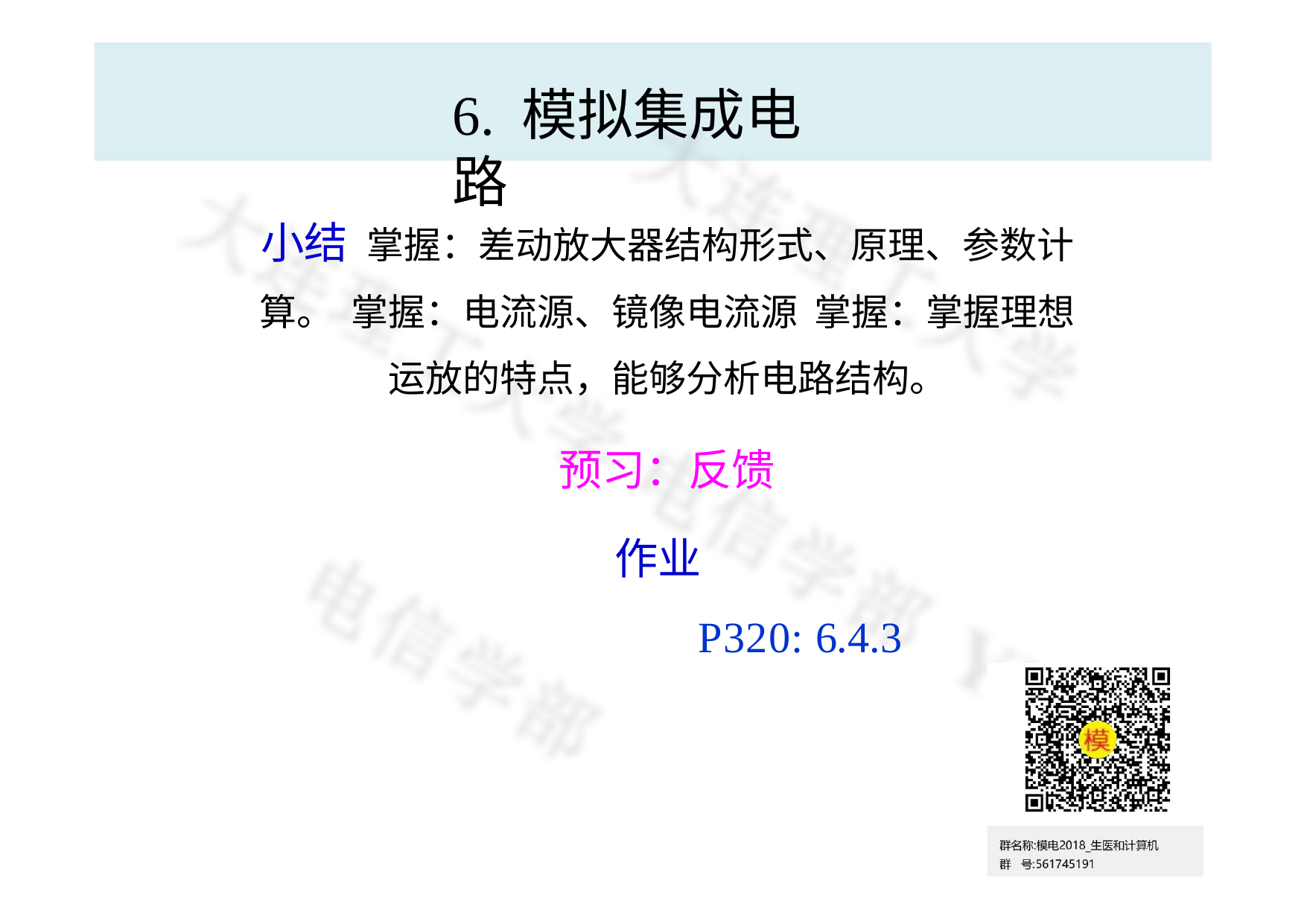

# 6. 模拟集成电路
小结  掌握：差动放大器结构形式、原理、参数计算。  掌握：电流源、镜像电流源  掌握：掌握理想运放的特点，能够分析电路结构。
预习：反馈  作业
P320: 6.4.3

23